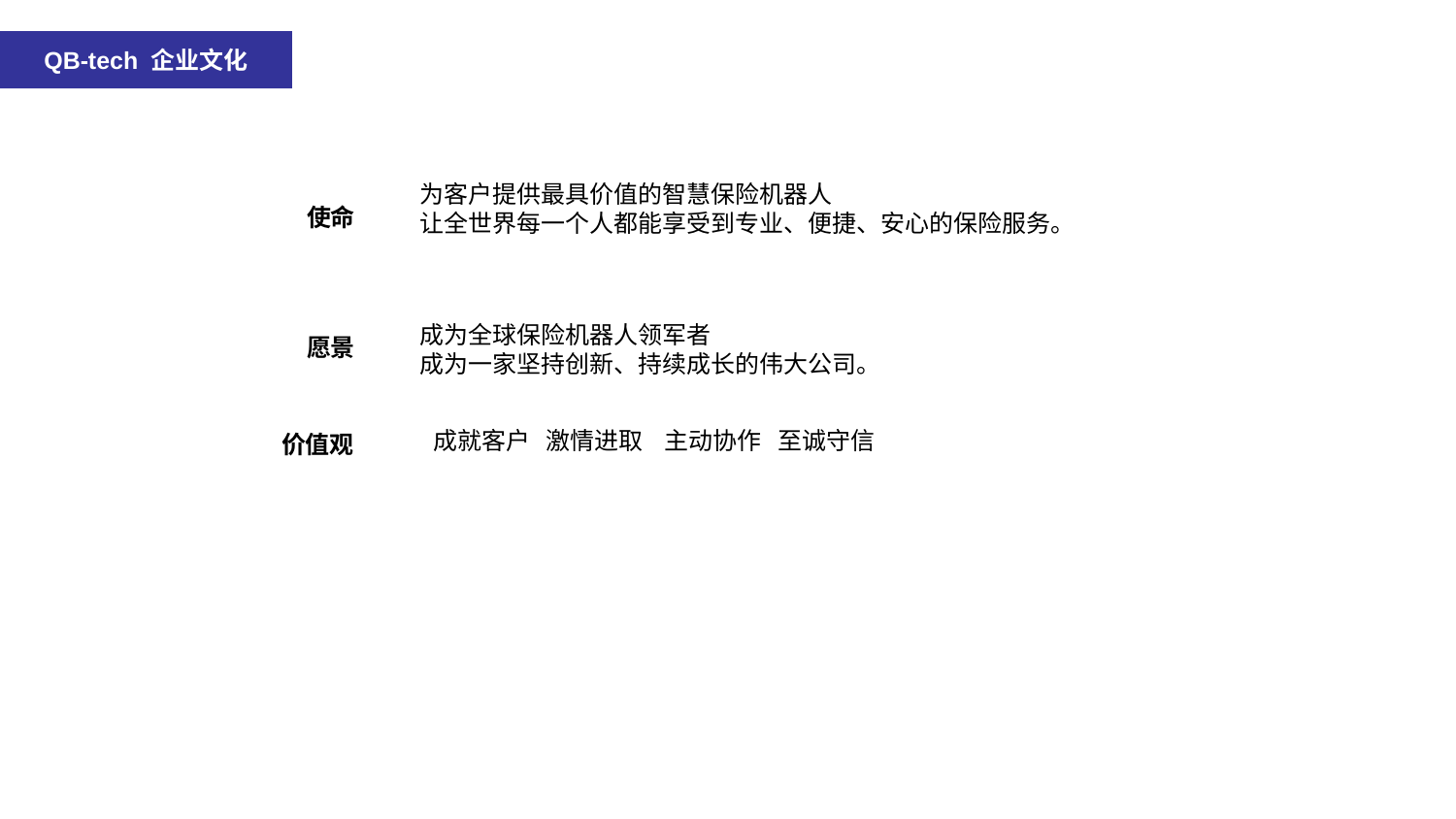

QB-tech 企业文化
为客户提供最具价值的智慧保险机器人
让全世界每一个人都能享受到专业、便捷、安心的保险服务。
使命
成为全球保险机器人领军者
成为一家坚持创新、持续成长的伟大公司。
愿景
成就客户   激情进取    主动协作   至诚守信
价值观